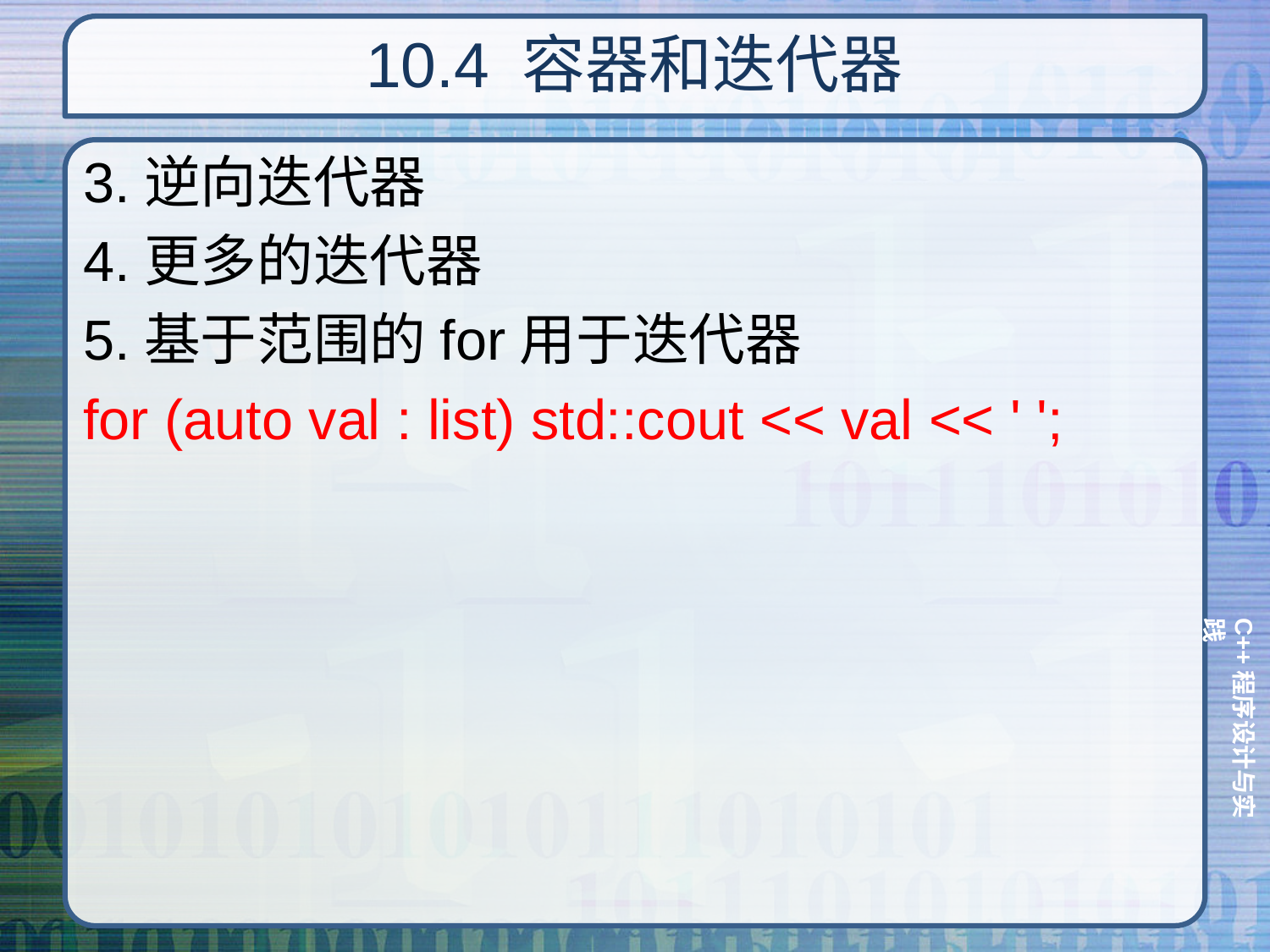

# 10.4 容器和迭代器
3.逆向迭代器
4.更多的迭代器
5.基于范围的for用于迭代器
for (auto val : list) std::cout << val << ' ';